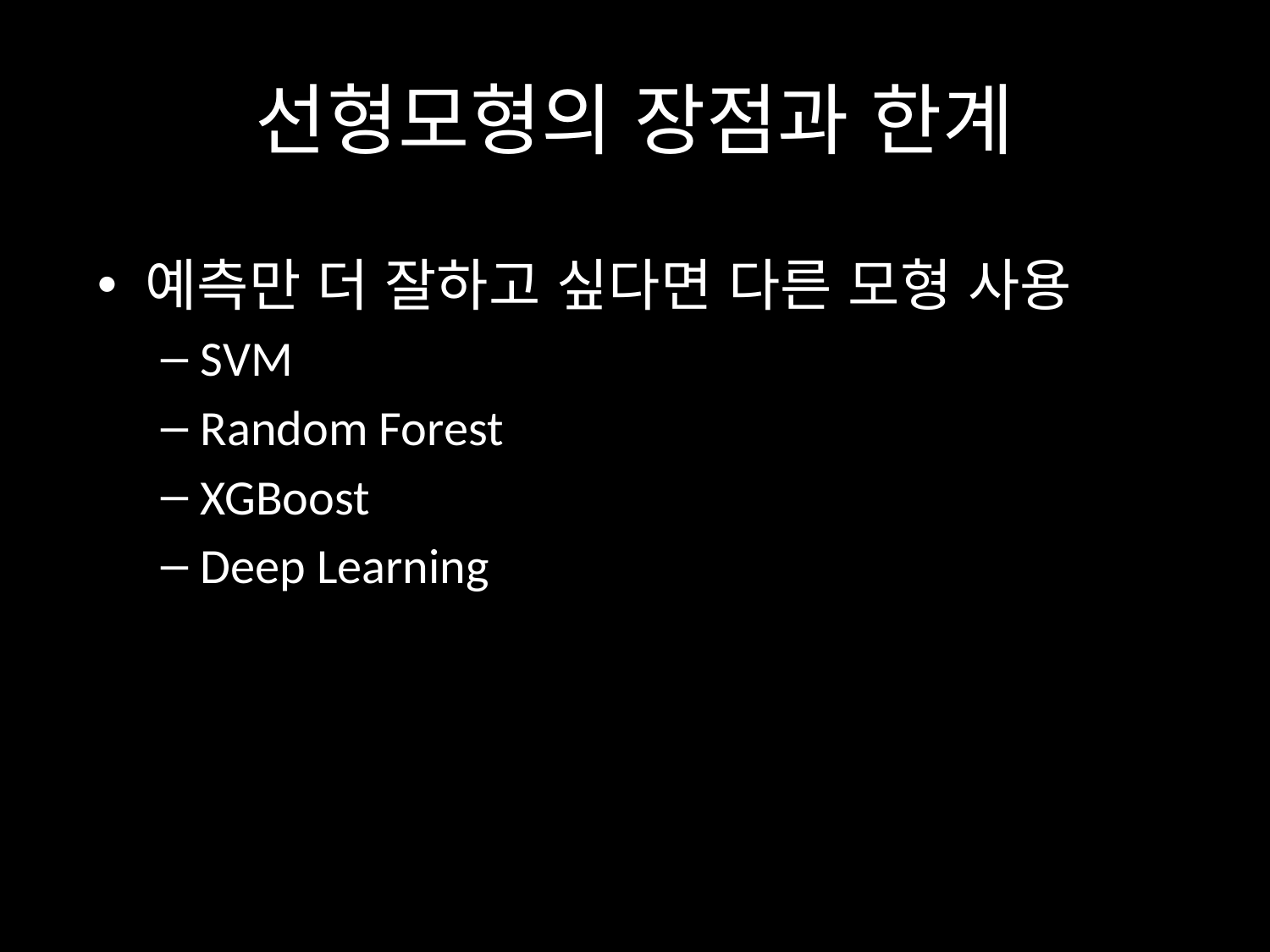

# 선형모형의 장점과 한계

예측만 더 잘하고 싶다면 다른 모형 사용
SVM
Random Forest
XGBoost
Deep Learning